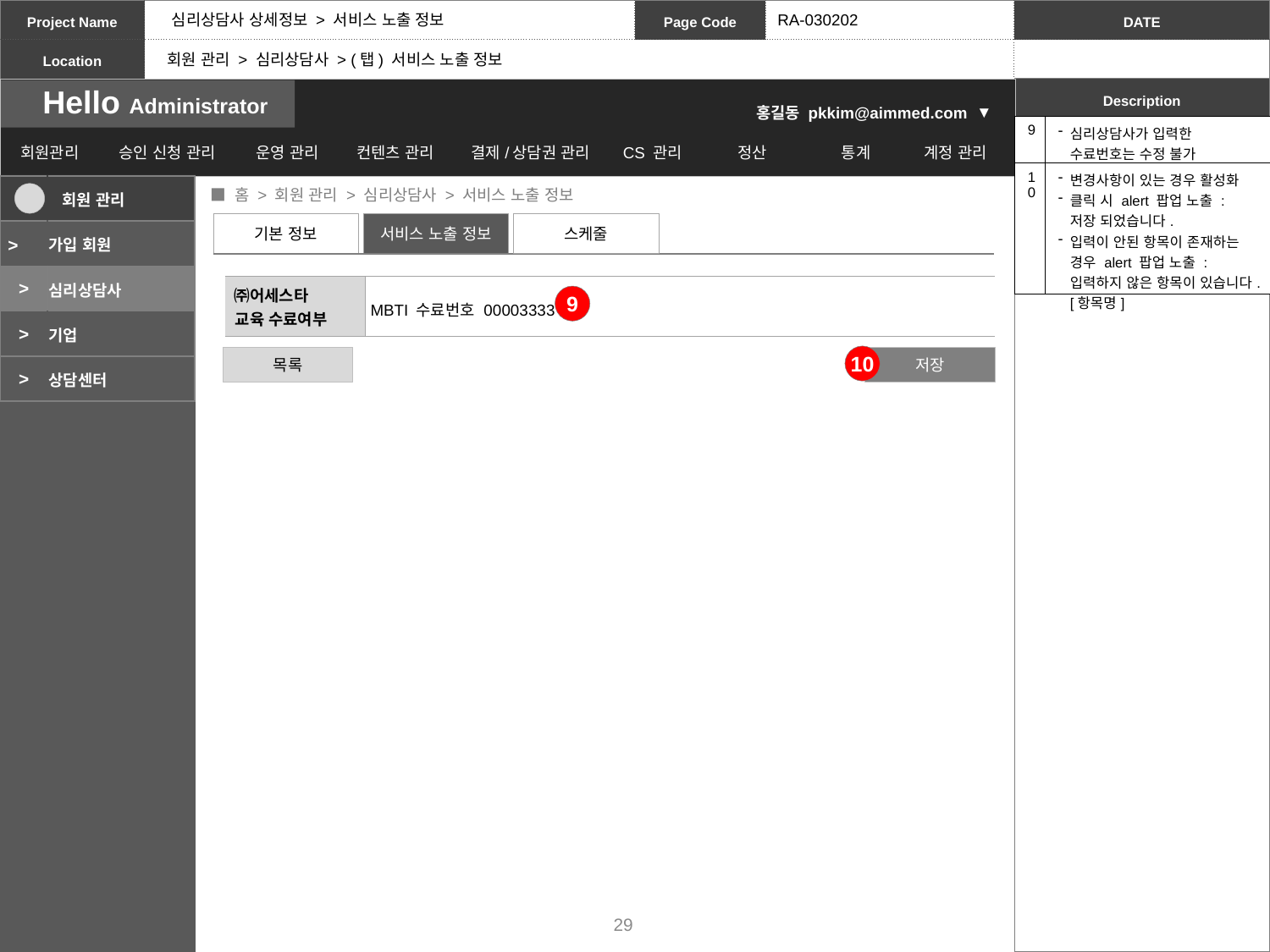

심리상담사 상세정보 > 서비스 노출 정보
RA-030202
회원 관리 > 심리상담사 > (탭) 서비스 노출 정보
| 9 | 심리상담사가 입력한 수료번호는 수정 불가 |
| --- | --- |
| 10 | 변경사항이 있는 경우 활성화 클릭 시 alert 팝업 노출 : 저장 되었습니다. 입력이 안된 항목이 존재하는 경우 alert 팝업 노출 : 입력하지 않은 항목이 있습니다. [항목명] |
   ■ 홈 > 회원 관리 > 심리상담사 > 서비스 노출 정보

|  | 회원 관리 |
| --- | --- |
| > | 가입 회원 |
| > | 심리상담사 |
| > | 기업 |
| > | 상담센터 |

기본 정보
서비스 노출 정보
스케줄
| ㈜어세스타 교육 수료여부 | MBTI 수료번호 00003333 |
| --- | --- |
9
10
목록
저장
29